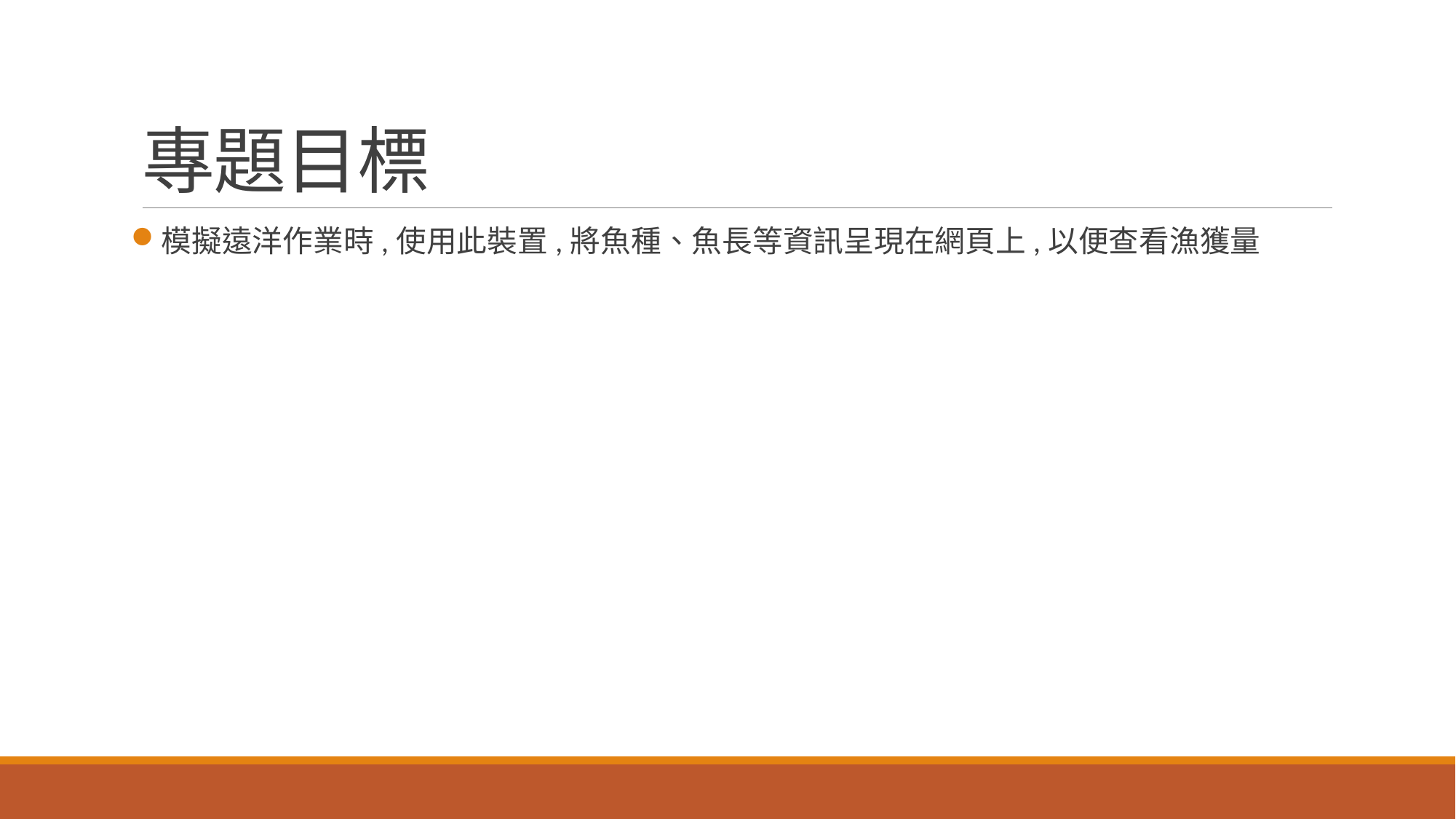

# 專題目標
模擬遠洋作業時,使用此裝置,將魚種、魚長等資訊呈現在網頁上,以便查看漁獲量